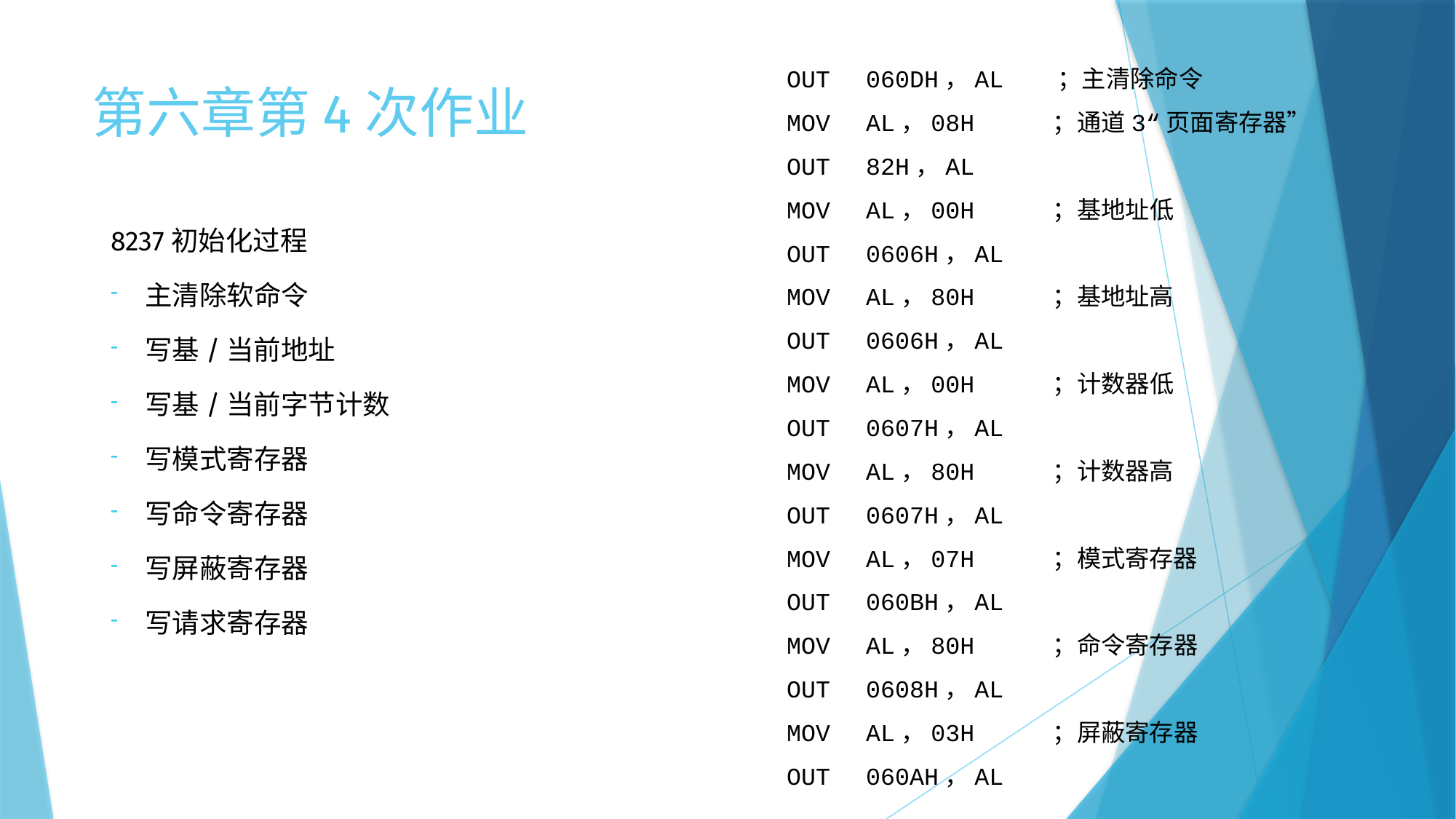

OUT　060DH，AL　　；主清除命令
MOV　AL，08H　　　；通道3“页面寄存器”
OUT　82H，AL
MOV　AL，00H　　　；基地址低
OUT　0606H，AL
MOV　AL，80H　　　；基地址高
OUT　0606H，AL
MOV　AL，00H　　　；计数器低
OUT　0607H，AL
MOV　AL，80H　　　；计数器高
OUT　0607H，AL
MOV　AL，07H　　　；模式寄存器
OUT　060BH，AL
MOV　AL，80H　　　；命令寄存器
OUT　0608H，AL
MOV　AL，03H　　　；屏蔽寄存器
OUT　060AH，AL
# 第六章第4次作业
8237初始化过程
主清除软命令
写基/当前地址
写基/当前字节计数
写模式寄存器
写命令寄存器
写屏蔽寄存器
写请求寄存器